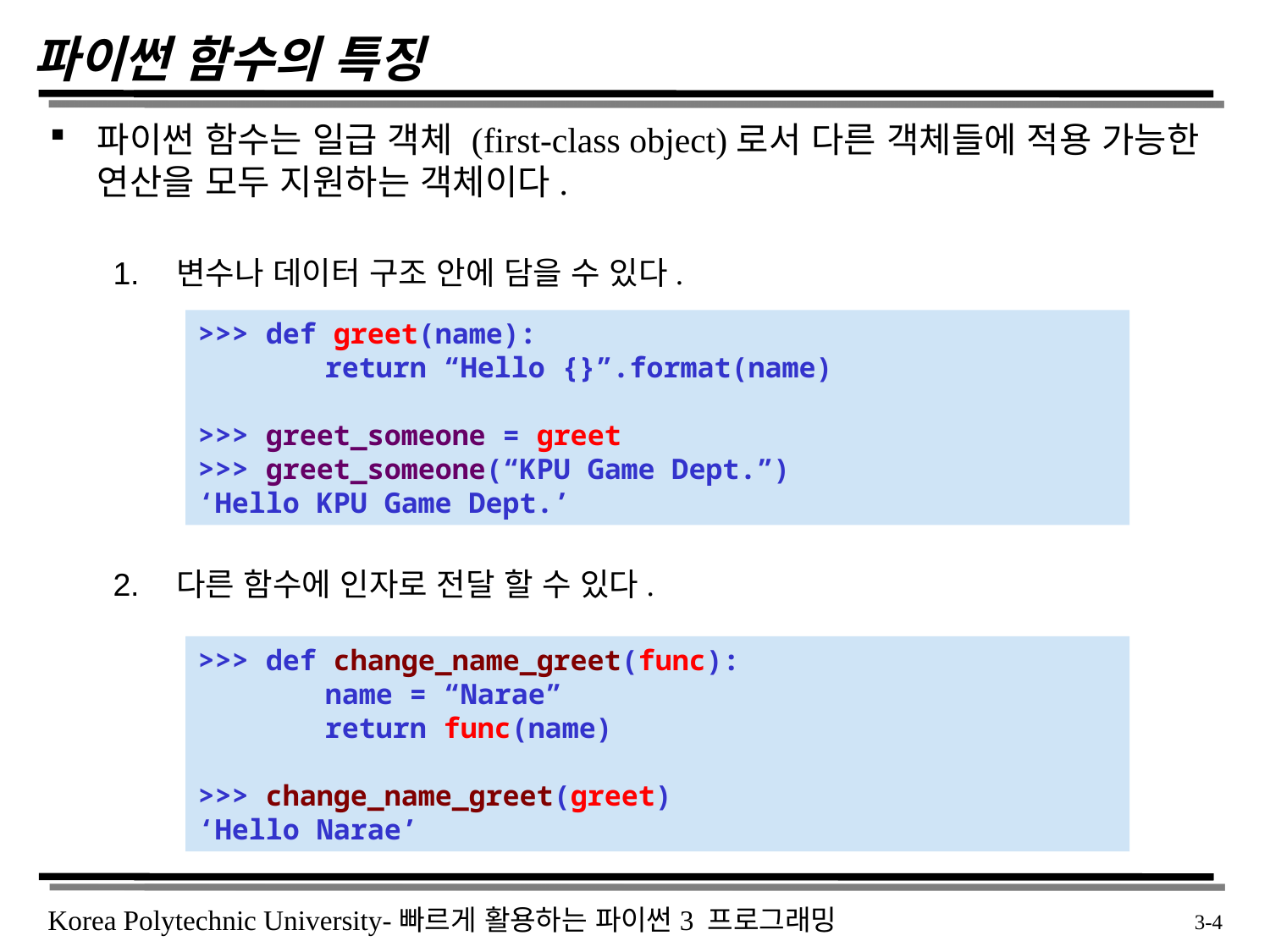

# 파이썬 함수의 특징
파이썬 함수는 일급 객체 (first-class object)로서 다른 객체들에 적용 가능한 연산을 모두 지원하는 객체이다.

변수나 데이터 구조 안에 담을 수 있다.

다른 함수에 인자로 전달 할 수 있다.

>>> def greet(name):
	return “Hello {}”.format(name)

>>> greet_someone = greet
>>> greet_someone(“KPU Game Dept.”)
‘Hello KPU Game Dept.’
>>> def change_name_greet(func):
	name = “Narae”
	return func(name)

>>> change_name_greet(greet)
‘Hello Narae’
 3-4